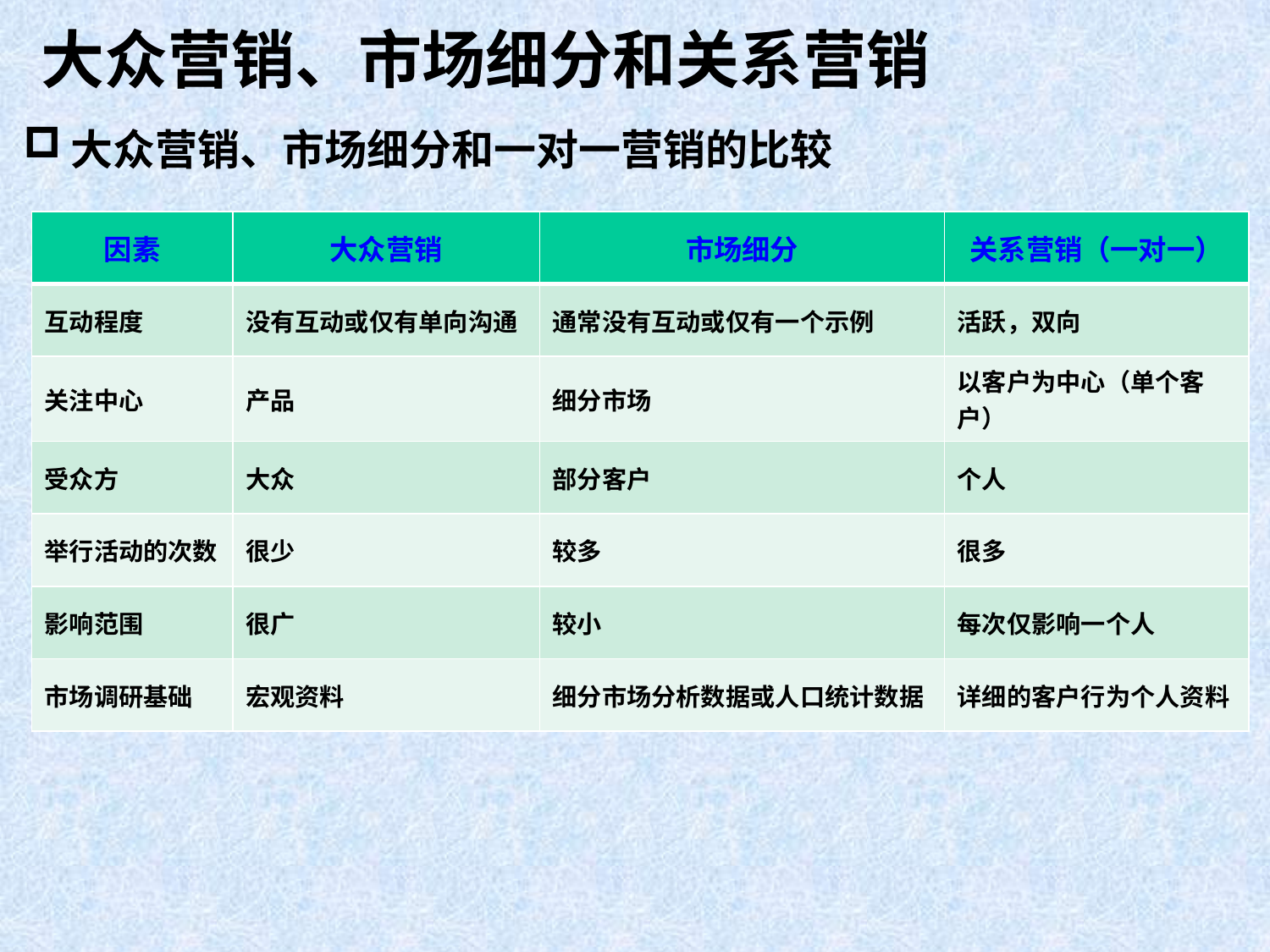

# 大众营销、市场细分和关系营销
大众营销、市场细分和一对一营销的比较
| 因素 | 大众营销 | 市场细分 | 关系营销（一对一） |
| --- | --- | --- | --- |
| 互动程度 | 没有互动或仅有单向沟通 | 通常没有互动或仅有一个示例 | 活跃，双向 |
| 关注中心 | 产品 | 细分市场 | 以客户为中心（单个客户） |
| 受众方 | 大众 | 部分客户 | 个人 |
| 举行活动的次数 | 很少 | 较多 | 很多 |
| 影响范围 | 很广 | 较小 | 每次仅影响一个人 |
| 市场调研基础 | 宏观资料 | 细分市场分析数据或人口统计数据 | 详细的客户行为个人资料 |